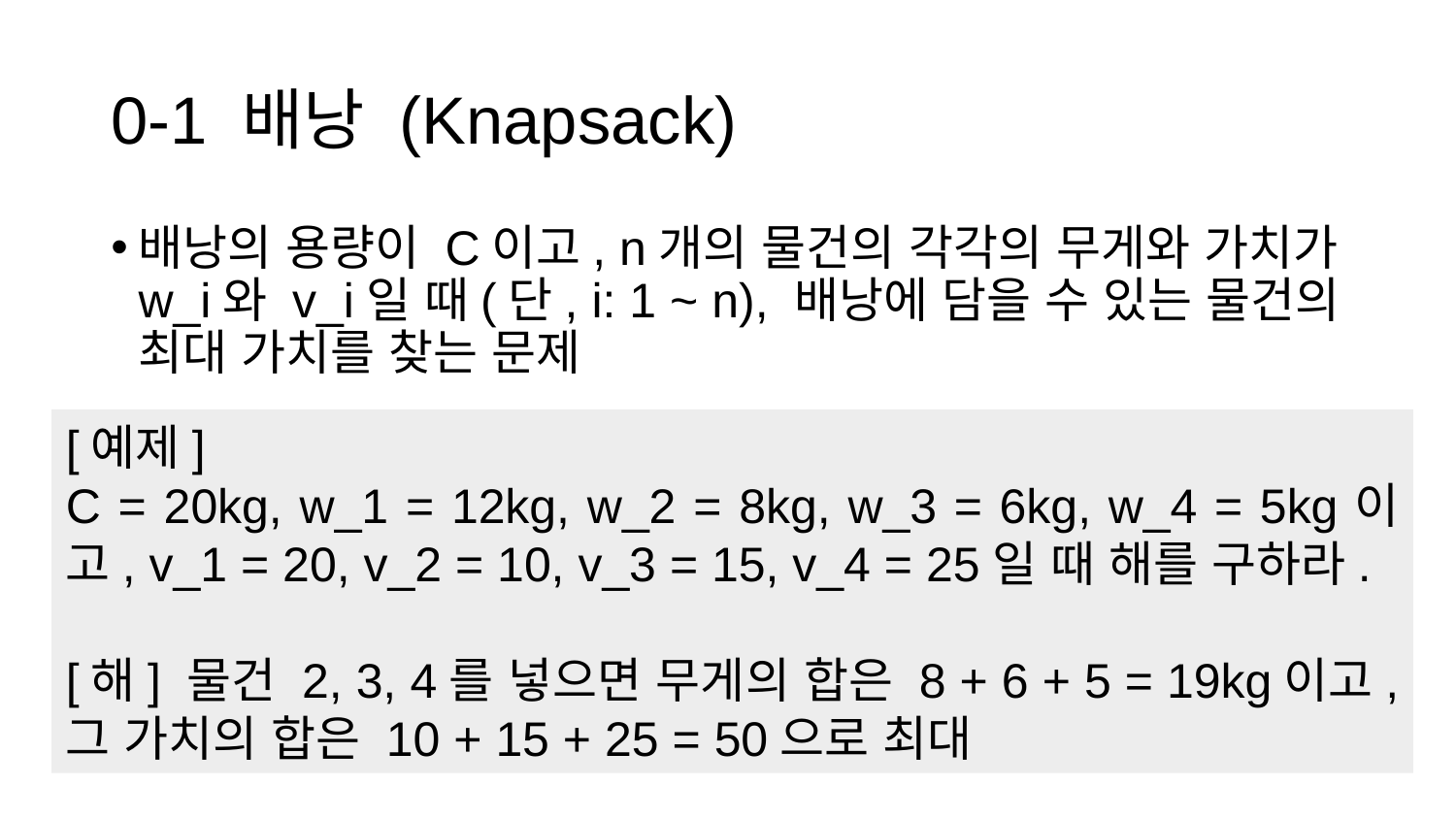

# 0-1 배낭 (Knapsack)
배낭의 용량이 C이고, n개의 물건의 각각의 무게와 가치가 w_i와 v_i일 때(단, i: 1 ~ n), 배낭에 담을 수 있는 물건의 최대 가치를 찾는 문제

[예제]
C = 20kg, w_1 = 12kg, w_2 = 8kg, w_3 = 6kg, w_4 = 5kg이고, v_1 = 20, v_2 = 10, v_3 = 15, v_4 = 25일 때 해를 구하라.

[해] 물건 2, 3, 4를 넣으면 무게의 합은 8 + 6 + 5 = 19kg이고, 그 가치의 합은 10 + 15 + 25 = 50으로 최대